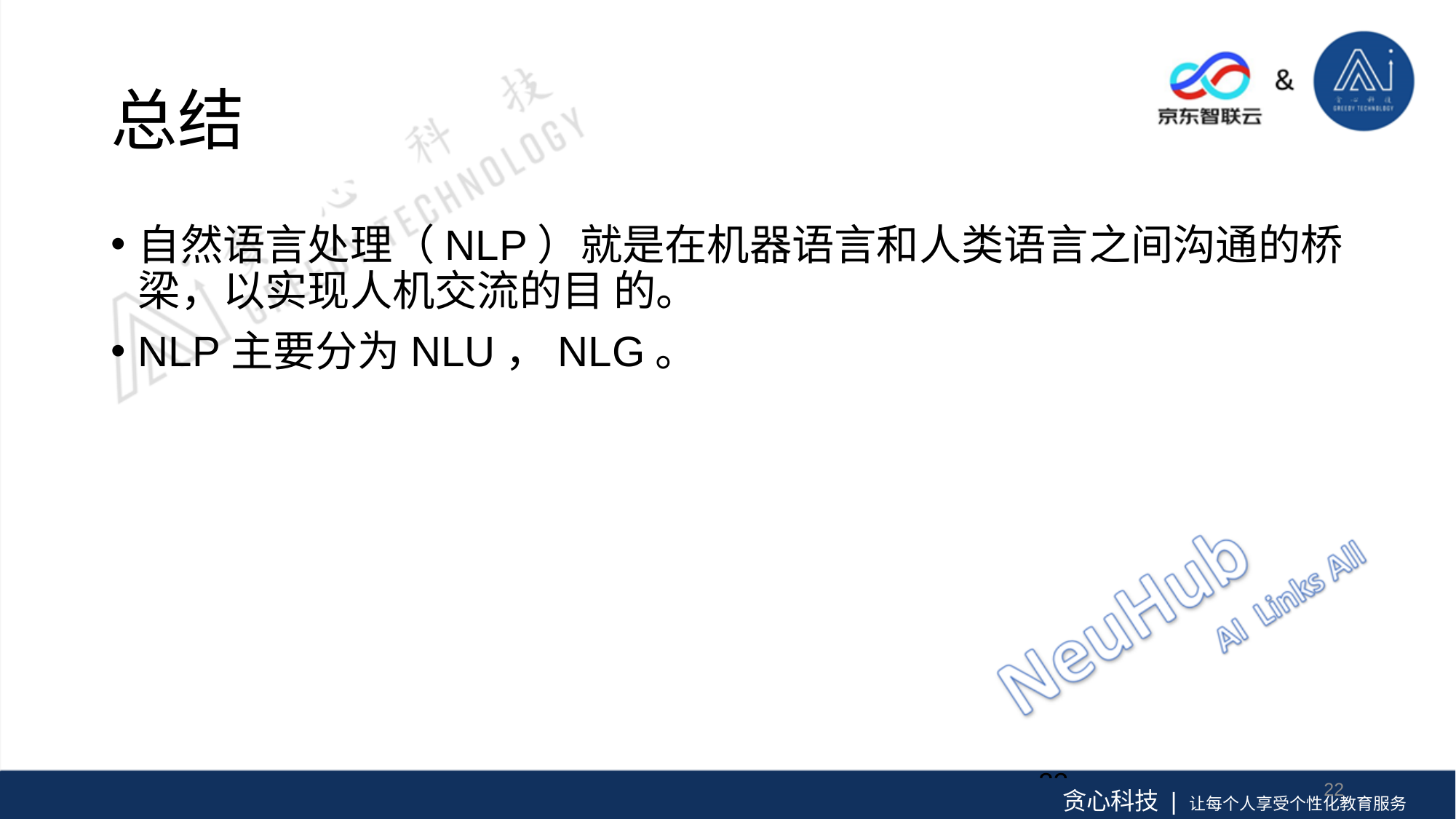

# 总结
⾃然语⾔处理（NLP）就是在机器语⾔和⼈类语⾔之间沟通的桥梁，以实现⼈机交流的⽬ 的。
NLP主要分为NLU，NLG。